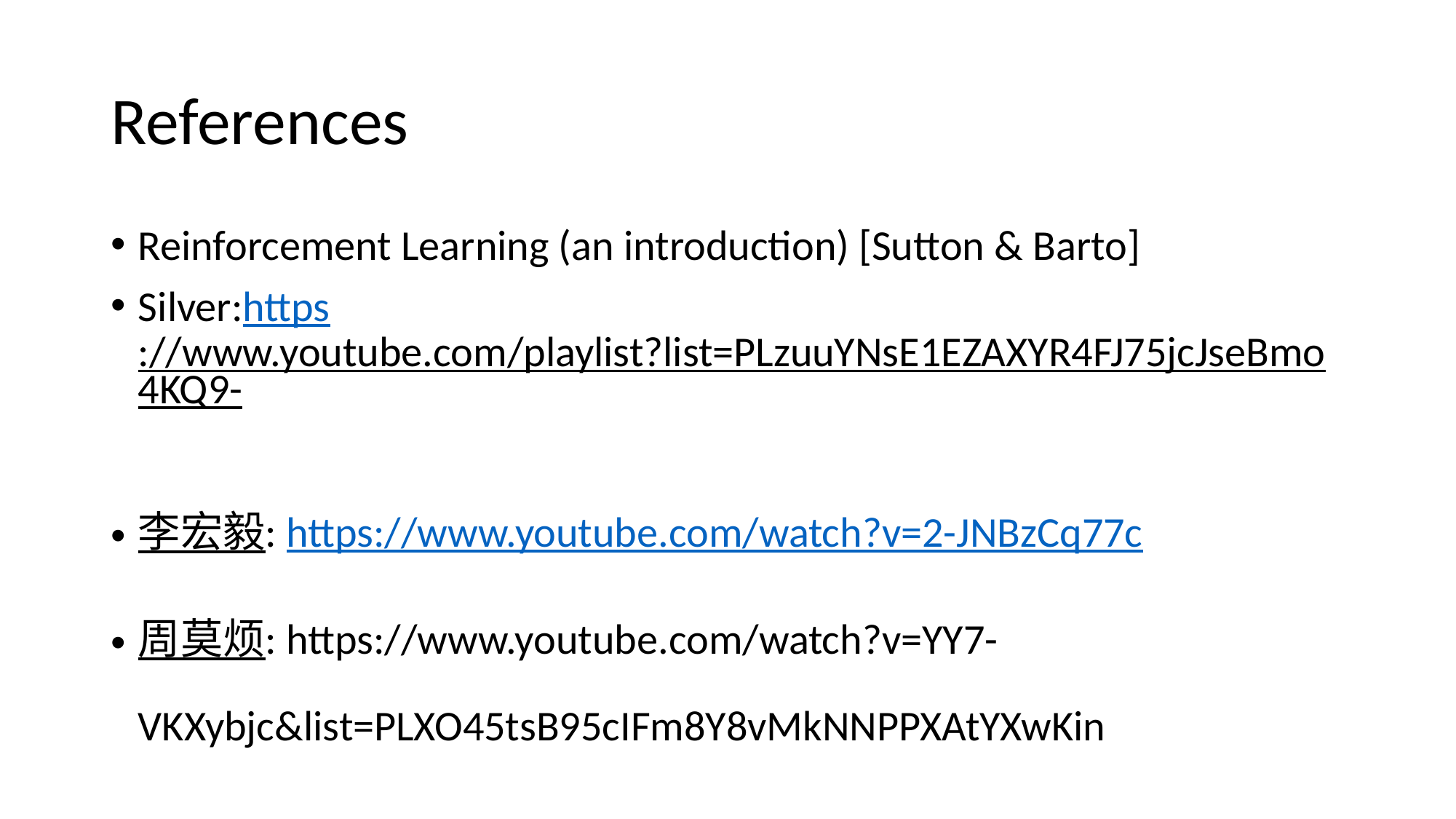

# References
Reinforcement Learning (an introduction) [Sutton & Barto]
Silver:https://www.youtube.com/playlist?list=PLzuuYNsE1EZAXYR4FJ75jcJseBmo4KQ9-
李宏毅: https://www.youtube.com/watch?v=2-JNBzCq77c
周莫烦: https://www.youtube.com/watch?v=YY7-VKXybjc&list=PLXO45tsB95cIFm8Y8vMkNNPPXAtYXwKin